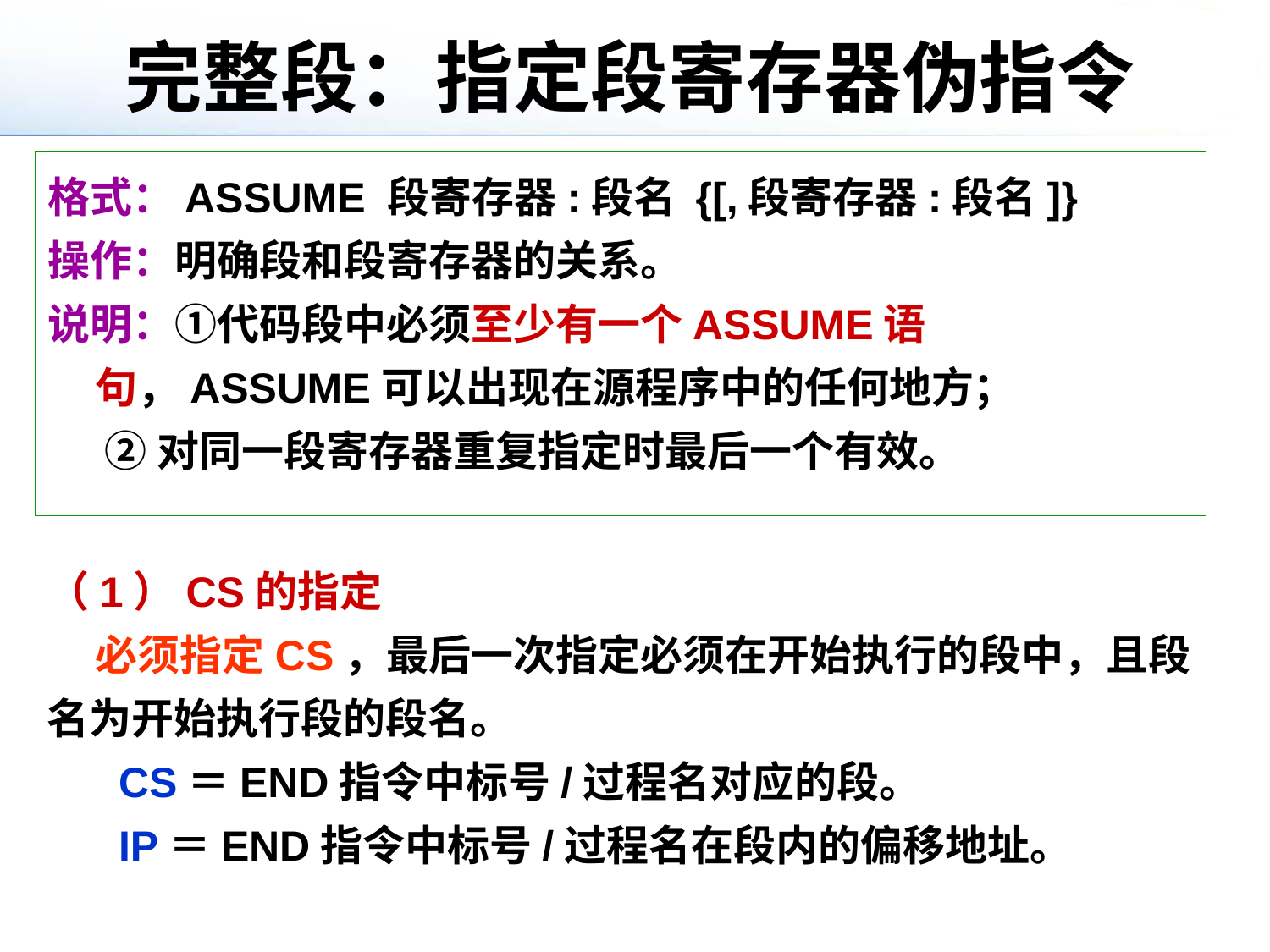

# 完整段：指定段寄存器伪指令
格式：ASSUME 段寄存器:段名 {[,段寄存器:段名]}
操作：明确段和段寄存器的关系。
说明：①代码段中必须至少有一个ASSUME语句，ASSUME可以出现在源程序中的任何地方；
      ②对同一段寄存器重复指定时最后一个有效。
（1）CS的指定
    必须指定CS，最后一次指定必须在开始执行的段中，且段名为开始执行段的段名。
      CS＝END指令中标号/过程名对应的段。
      IP＝END指令中标号/过程名在段内的偏移地址。